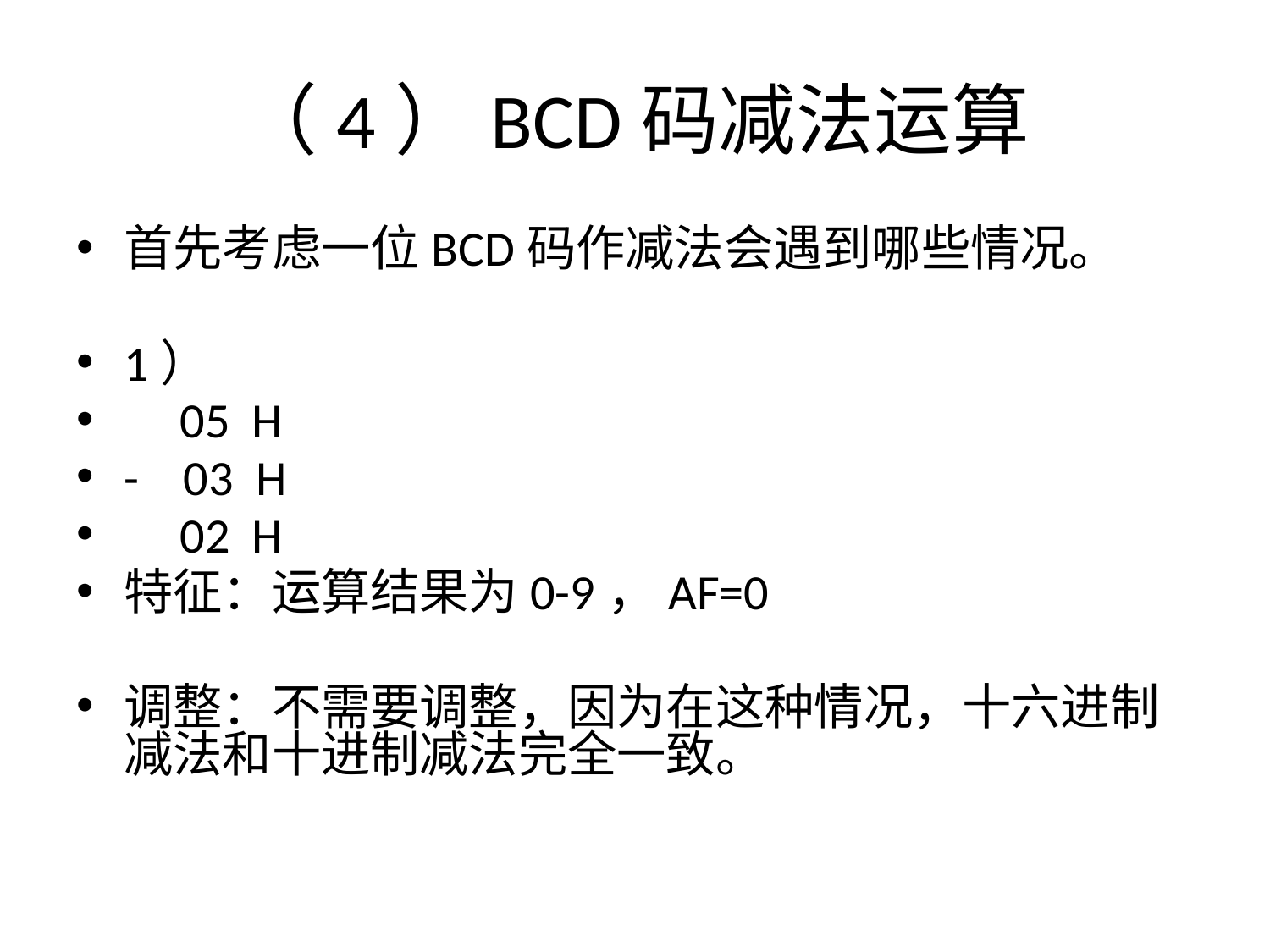

# （4）BCD码减法运算
首先考虑一位BCD码作减法会遇到哪些情况。

1）
     05  H
-    03  H
     02  H
特征：运算结果为0-9，AF=0

调整：不需要调整，因为在这种情况，十六进制减法和十进制减法完全一致。